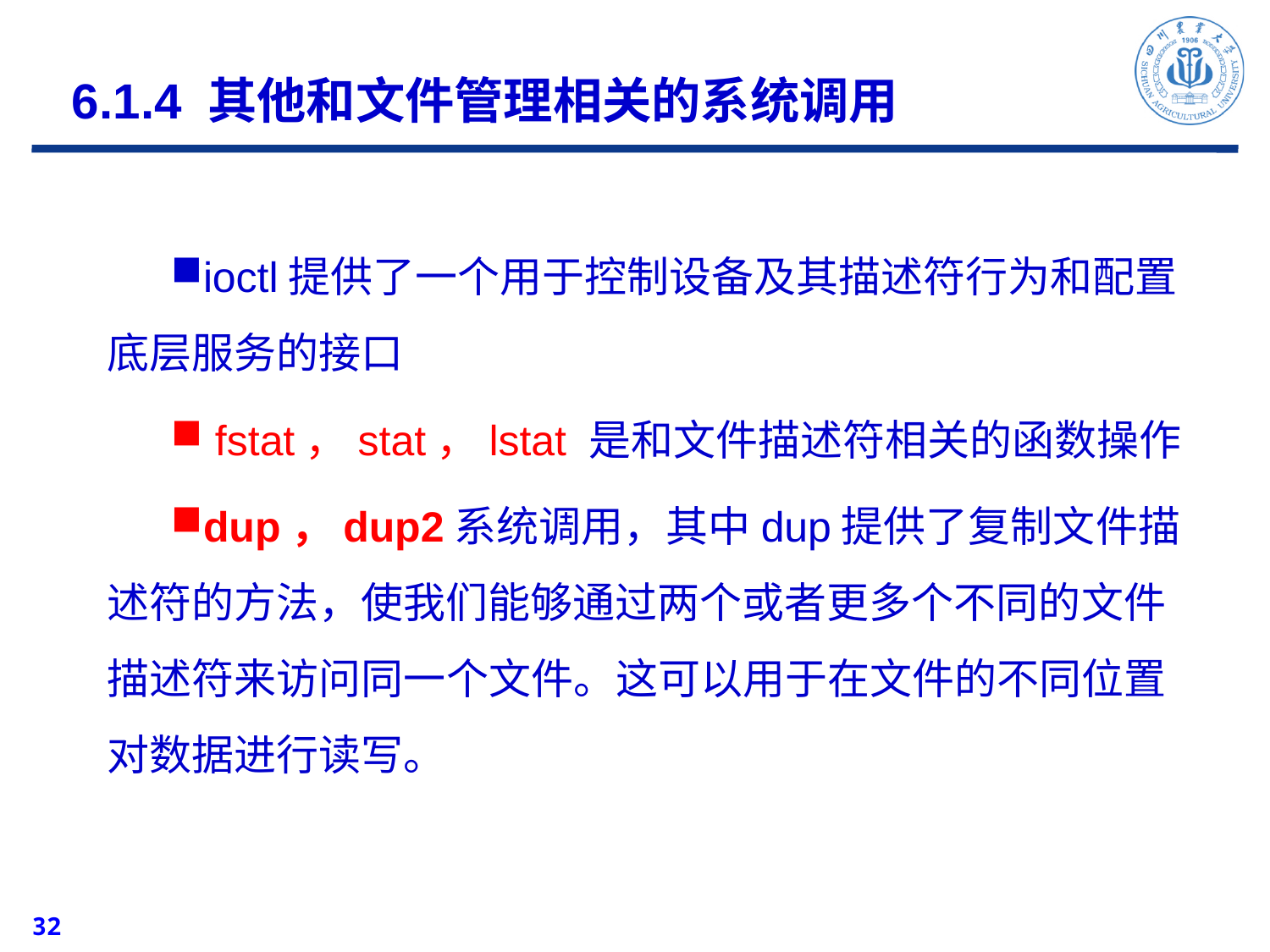

6.1.4 其他和文件管理相关的系统调用
ioctl提供了一个用于控制设备及其描述符行为和配置底层服务的接口
 fstat，stat，lstat 是和文件描述符相关的函数操作
dup，dup2系统调用，其中dup提供了复制文件描述符的方法，使我们能够通过两个或者更多个不同的文件描述符来访问同一个文件。这可以用于在文件的不同位置对数据进行读写。